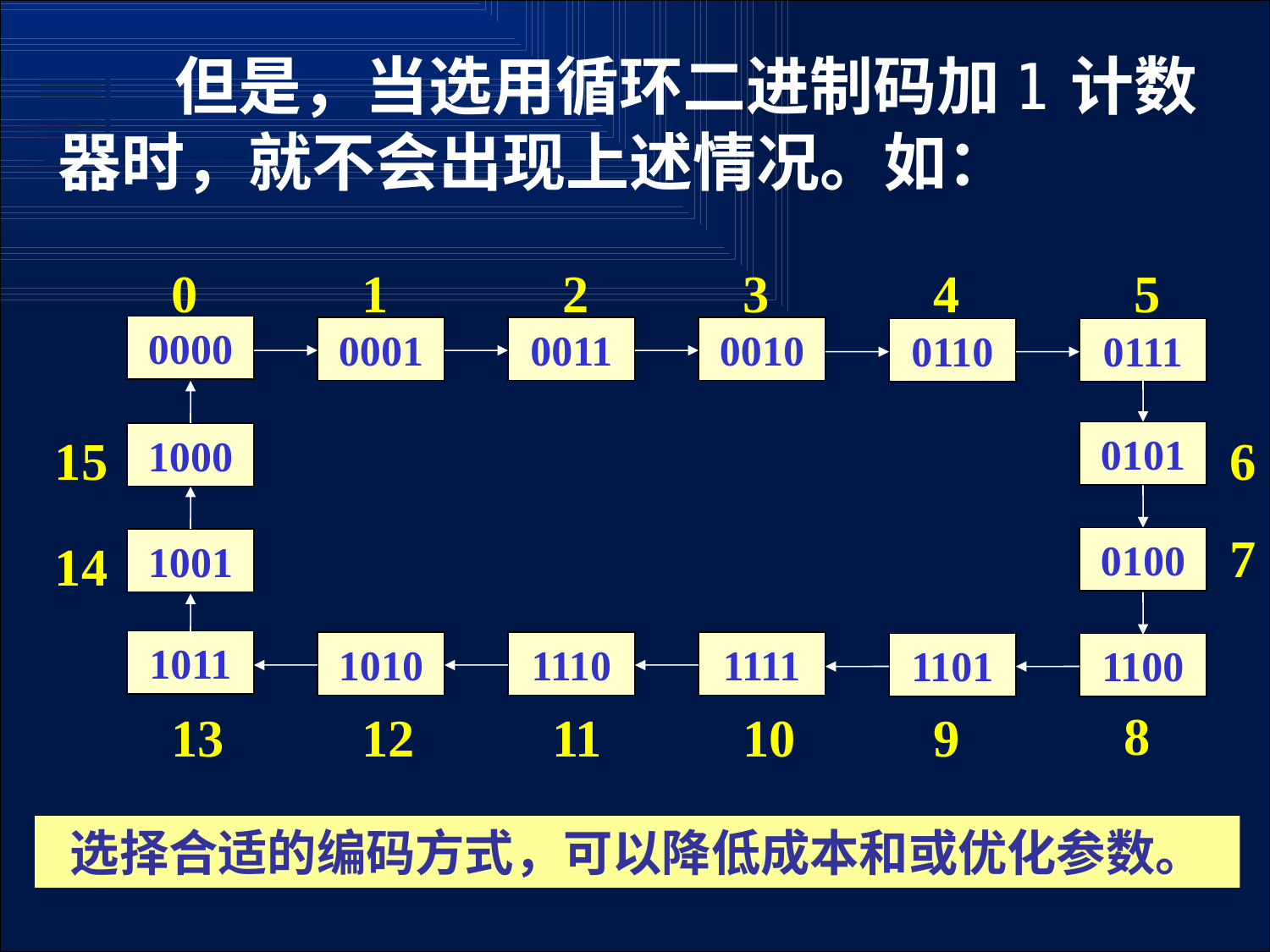

但是，当选用循环二进制码加1计数器时，就不会出现上述情况。如：
0
1
2
3
4
5
0000
0001
0011
0010
0110
0111

15
6
0101
1000

7
14
0100
1001

1011
1010
1110
1111
1101
1100

8
13
12
11
10
9
选择合适的编码方式，可以降低成本和或优化参数。